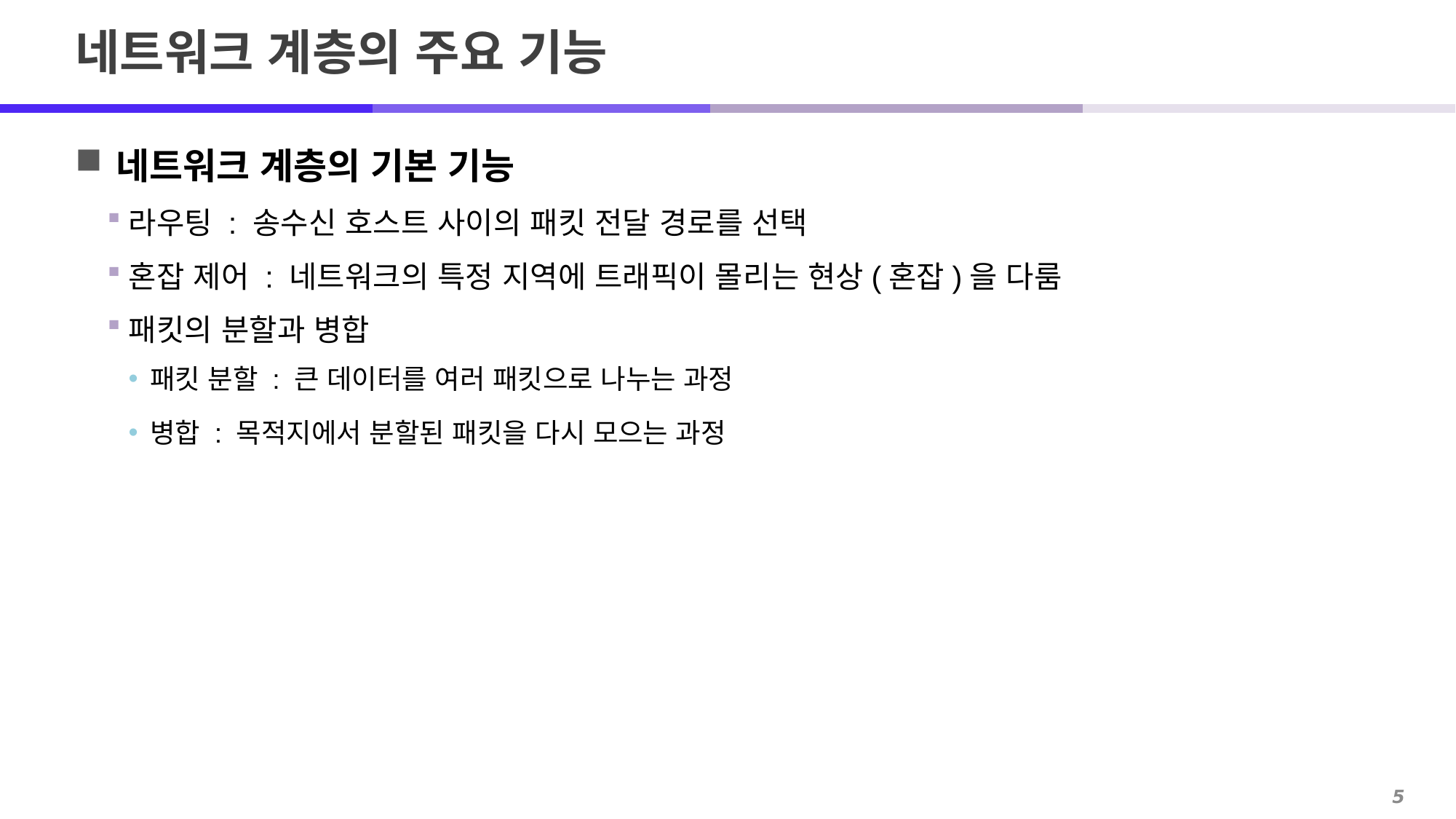

# 네트워크 계층의 주요 기능
네트워크 계층의 기본 기능
라우팅 : 송수신 호스트 사이의 패킷 전달 경로를 선택
혼잡 제어 : 네트워크의 특정 지역에 트래픽이 몰리는 현상(혼잡)을 다룸
패킷의 분할과 병합
패킷 분할 : 큰 데이터를 여러 패킷으로 나누는 과정
병합 : 목적지에서 분할된 패킷을 다시 모으는 과정